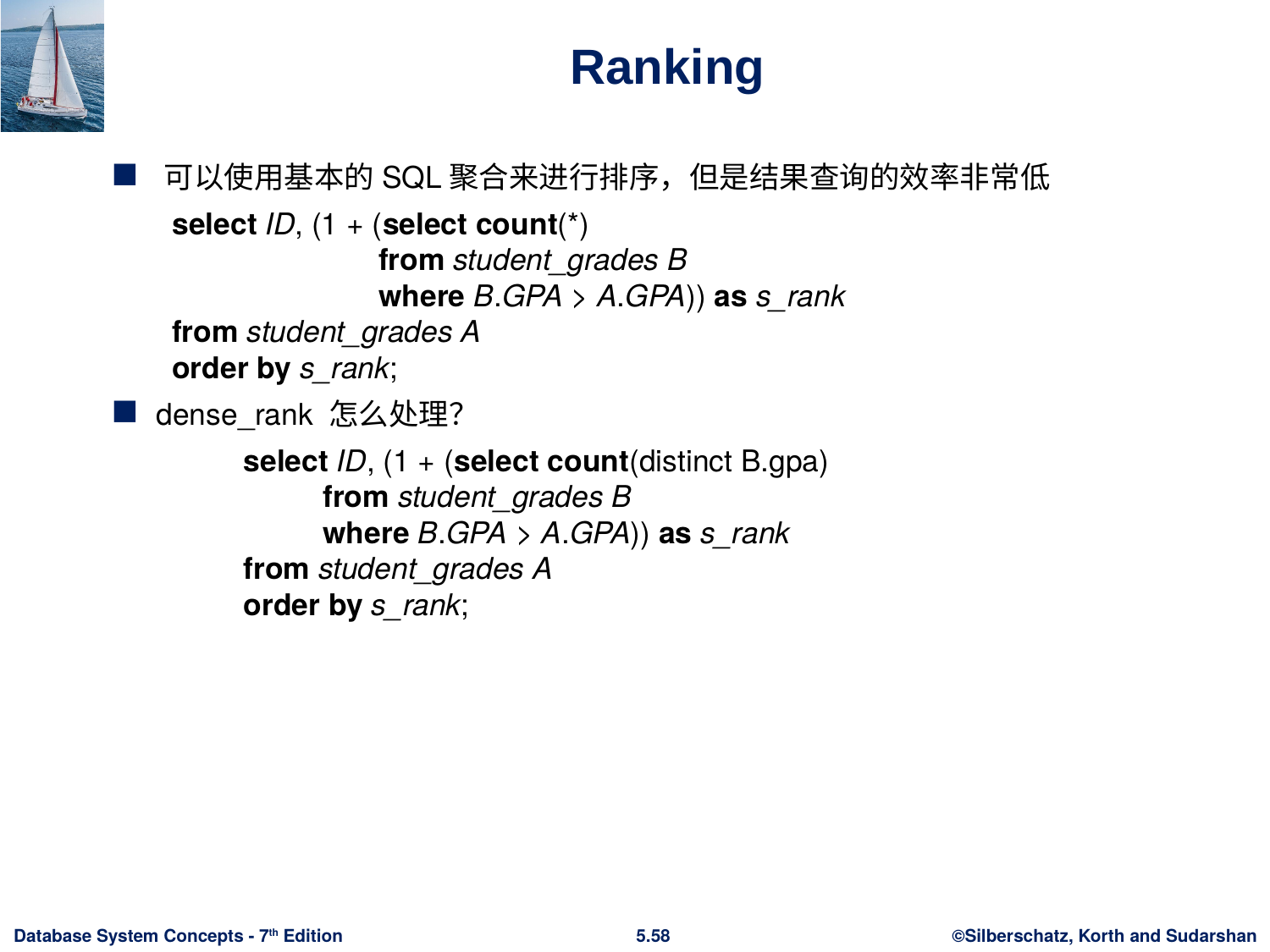

# Ranking
可以使用基本的SQL聚合来进行排序，但是结果查询的效率非常低
select ID, (1 + (select count(*)
                         from student_grades B
                         where B.GPA > A.GPA)) as s_rank
from student_grades A
order by s_rank;
dense_rank 怎么处理？
     	select ID, (1 + (select count(distinct B.gpa)
                         from student_grades B
                         where B.GPA > A.GPA)) as s_rank
	from student_grades A
	order by s_rank;